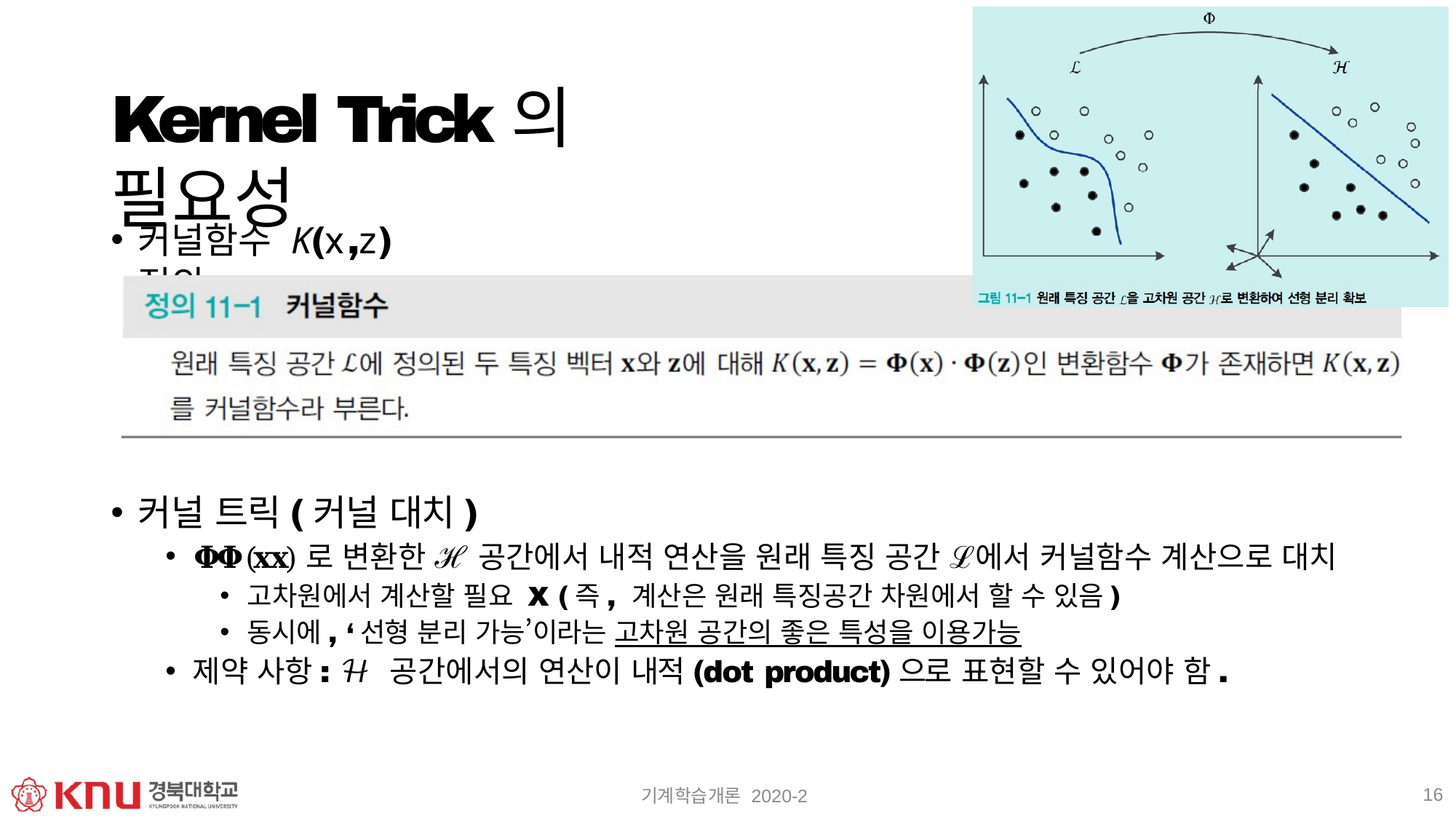

# Kernel Trick의 필요성
커널함수 K(x,z) 정의
커널 트릭(커널 대치)
𝚽𝚽(𝐱𝐱)로 변환한 ℋ 공간에서 내적 연산을 원래 특징 공간 ℒ에서 커널함수 계산으로 대치
고차원에서 계산할 필요 X (즉, 계산은 원래 특징공간 차원에서 할 수 있음)
동시에, ‘선형 분리 가능’이라는 고차원 공간의 좋은 특성을 이용가능
제약 사항: ℋ 공간에서의 연산이 내적(dot product)으로 표현할 수 있어야 함.
16
기계학습개론 2020-2